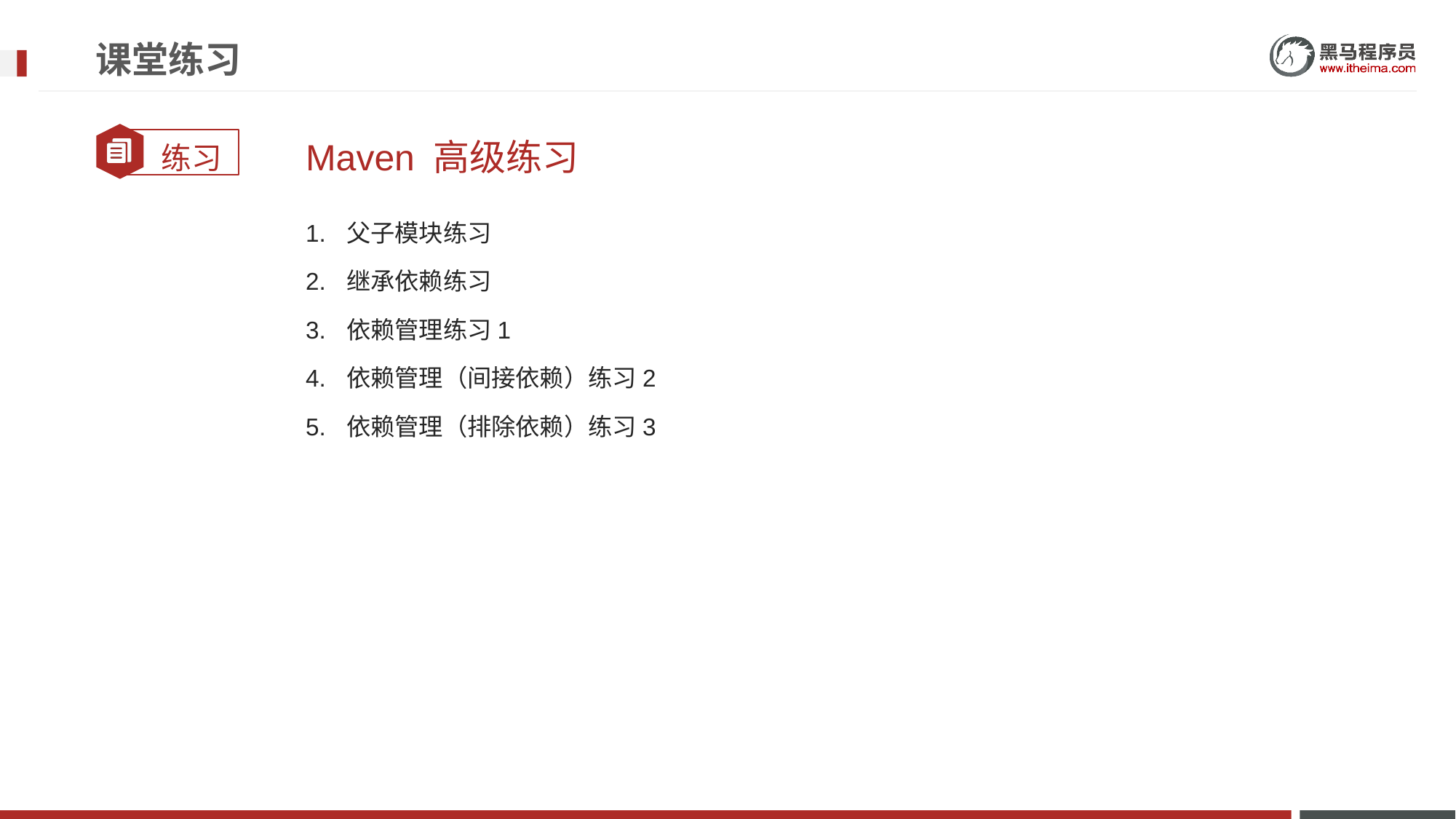

# 课堂练习
Maven 高级练习
父子模块练习
继承依赖练习
依赖管理练习1
依赖管理（间接依赖）练习2
依赖管理（排除依赖）练习3